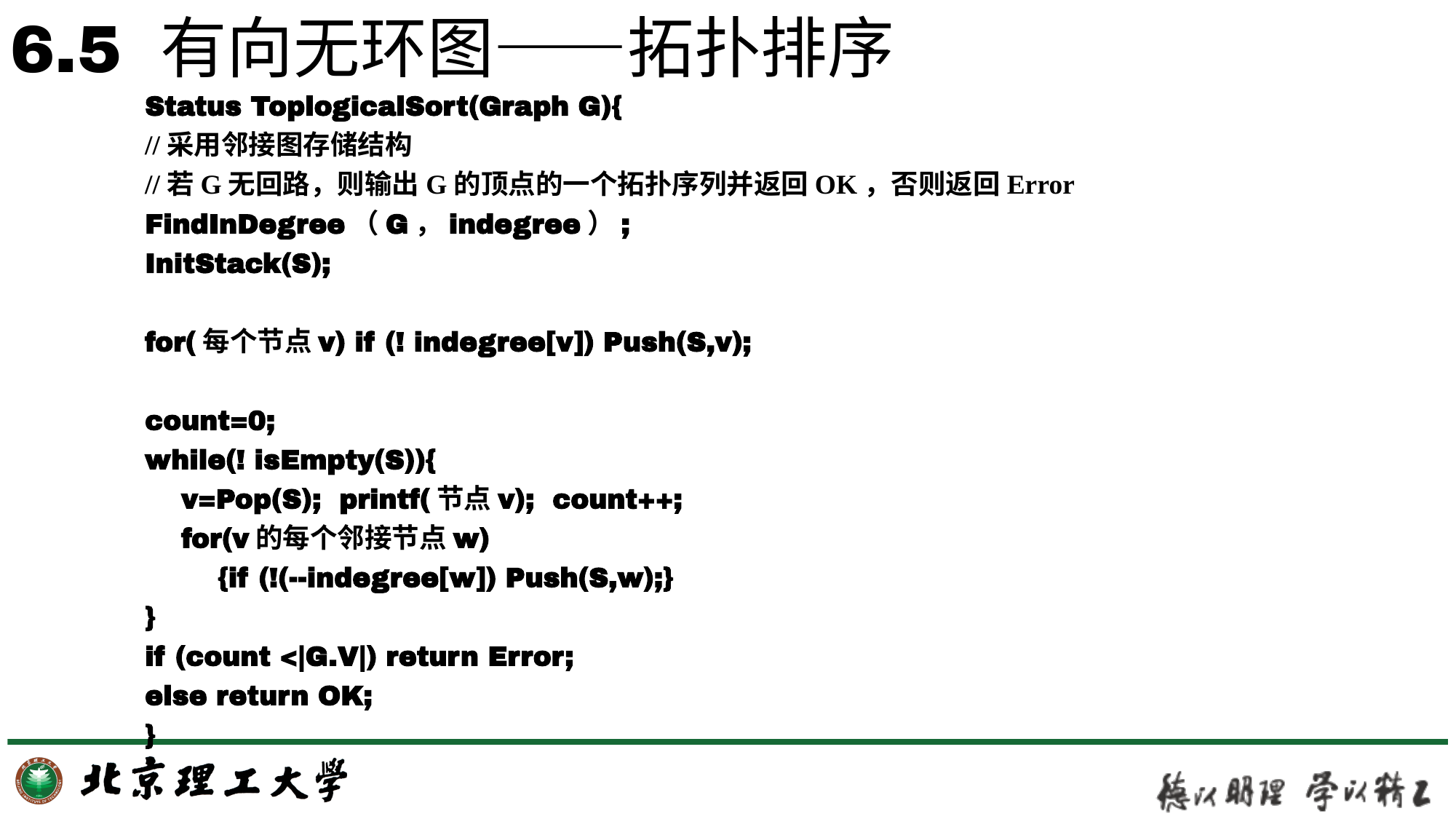

6.5 有向无环图——拓扑排序
Status ToplogicalSort(Graph G){
//采用邻接图存储结构
//若G无回路，则输出G的顶点的一个拓扑序列并返回OK，否则返回Error
FindInDegree（G，indegree）;
InitStack(S);

for(每个节点v) if (! indegree[v]) Push(S,v);

count=0;
while(! isEmpty(S)){
    v=Pop(S);  printf(节点v);  count++;
    for(v的每个邻接节点w)
        {if (!(--indegree[w]) Push(S,w);}
}
if (count <|G.V|) return Error;
else return OK;
}